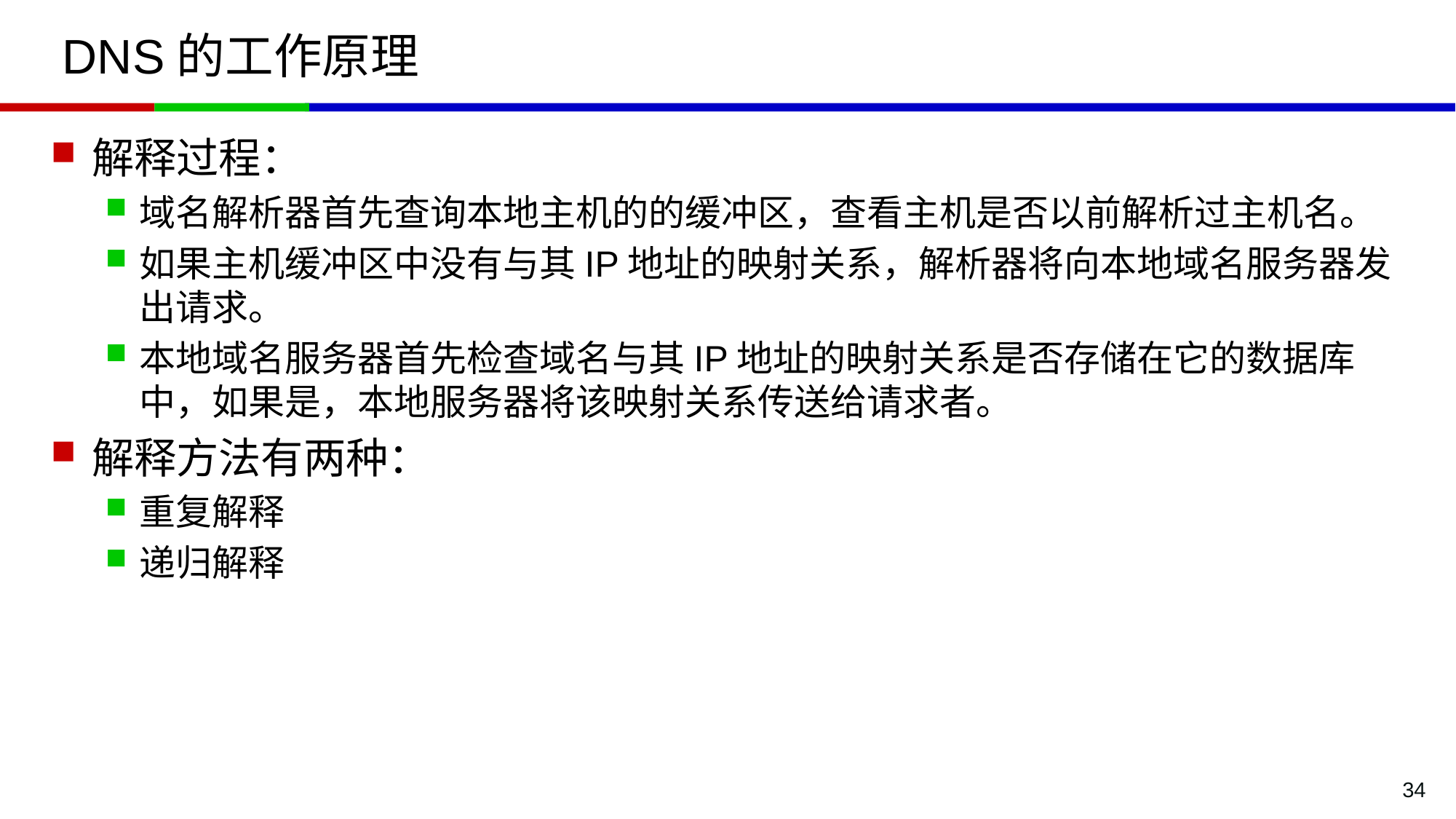

# DNS的工作原理
解释过程：
域名解析器首先查询本地主机的的缓冲区，查看主机是否以前解析过主机名。
如果主机缓冲区中没有与其IP地址的映射关系，解析器将向本地域名服务器发出请求。
本地域名服务器首先检查域名与其IP地址的映射关系是否存储在它的数据库中，如果是，本地服务器将该映射关系传送给请求者。
解释方法有两种：
重复解释
递归解释
34